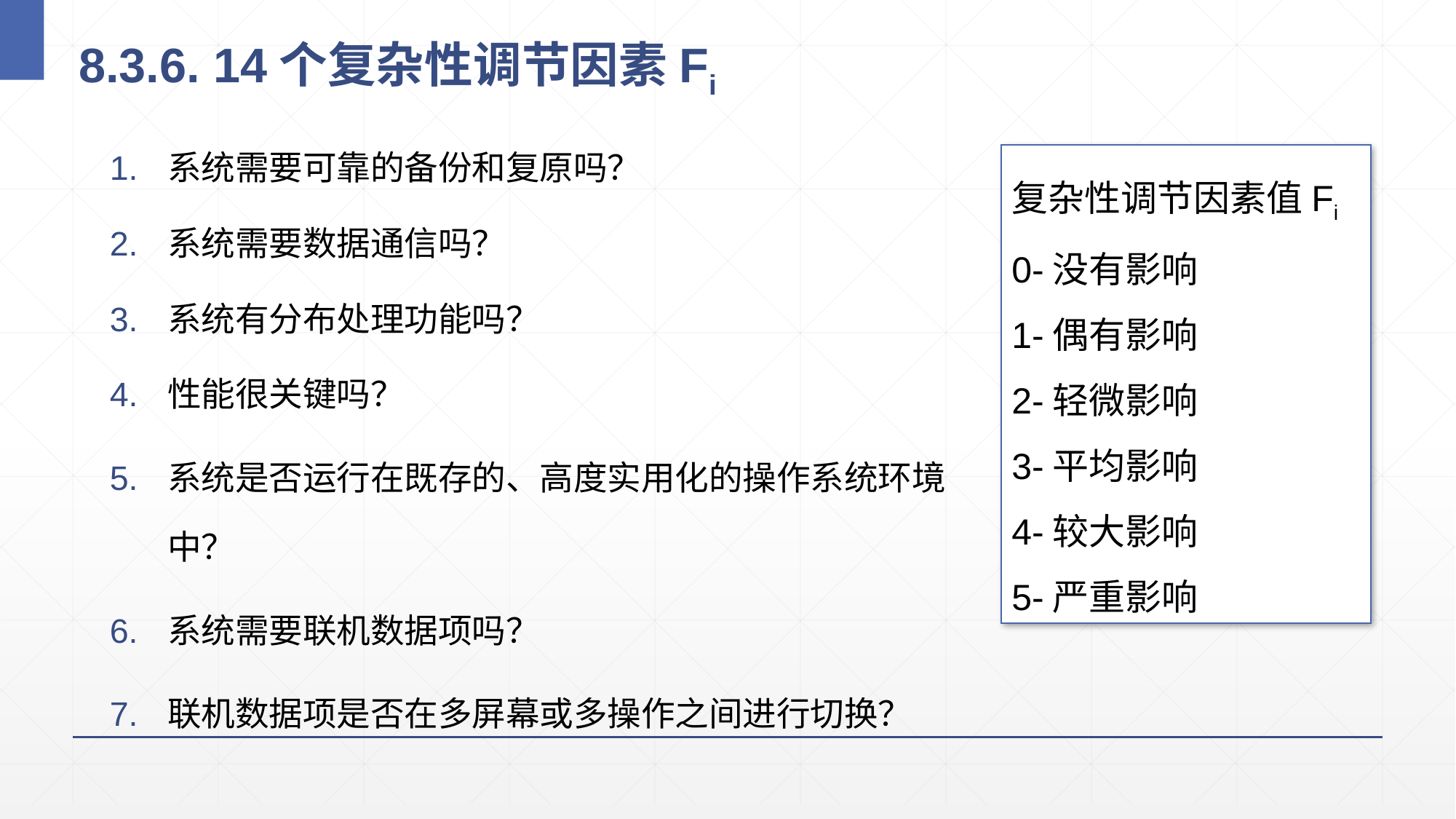

# 8.3.6. 14个复杂性调节因素Fi
系统需要可靠的备份和复原吗？
系统需要数据通信吗？
系统有分布处理功能吗？
性能很关键吗？
系统是否运行在既存的、高度实用化的操作系统环境中？
系统需要联机数据项吗？
联机数据项是否在多屏幕或多操作之间进行切换？
复杂性调节因素值Fi
0-没有影响
1-偶有影响
2-轻微影响
3-平均影响
4-较大影响
5-严重影响